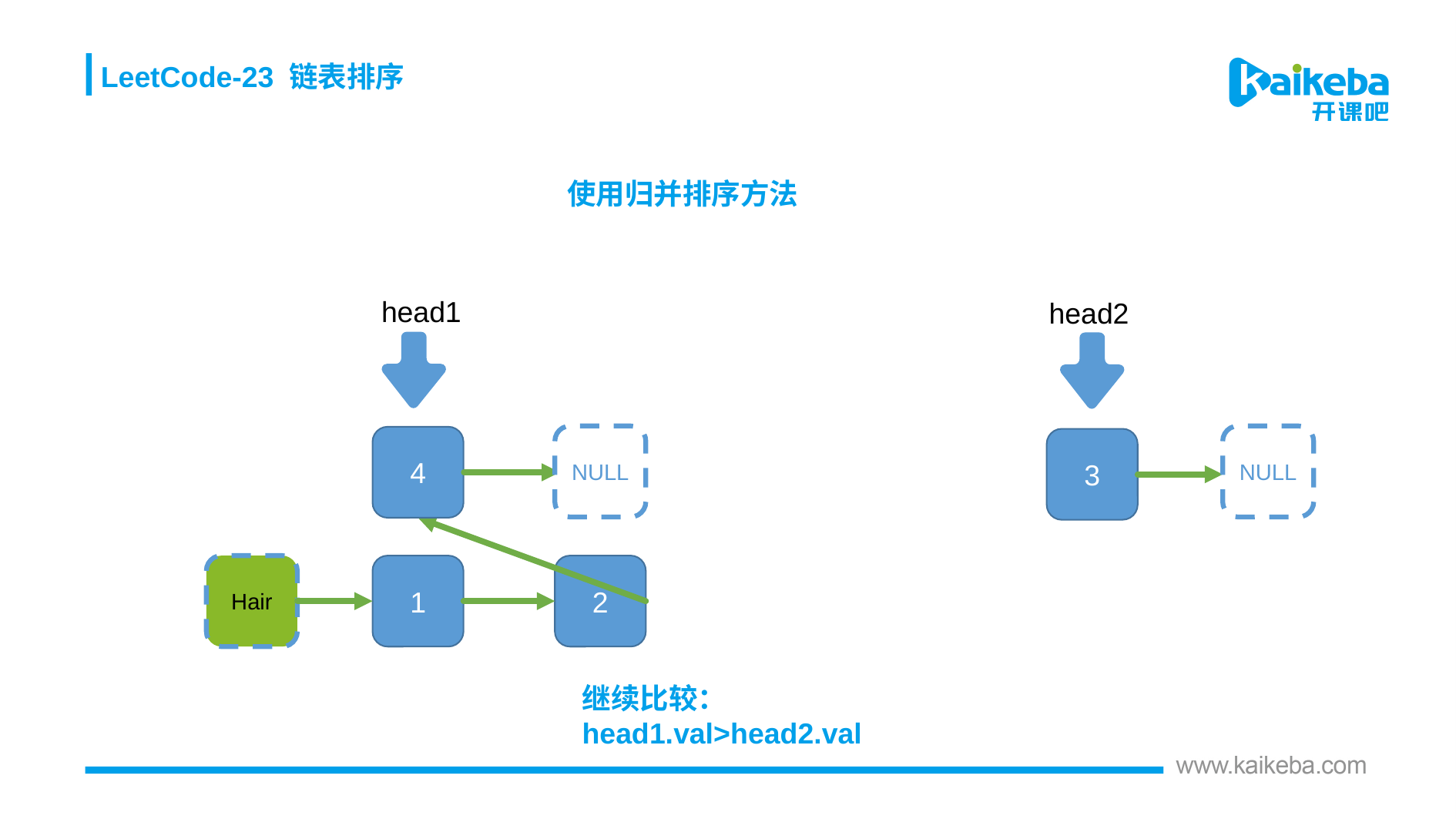

LeetCode-23 链表排序
使用归并排序方法
head1

head2

NULL
NULL
4
3
Hair
1
2
继续比较：
head1.val>head2.val